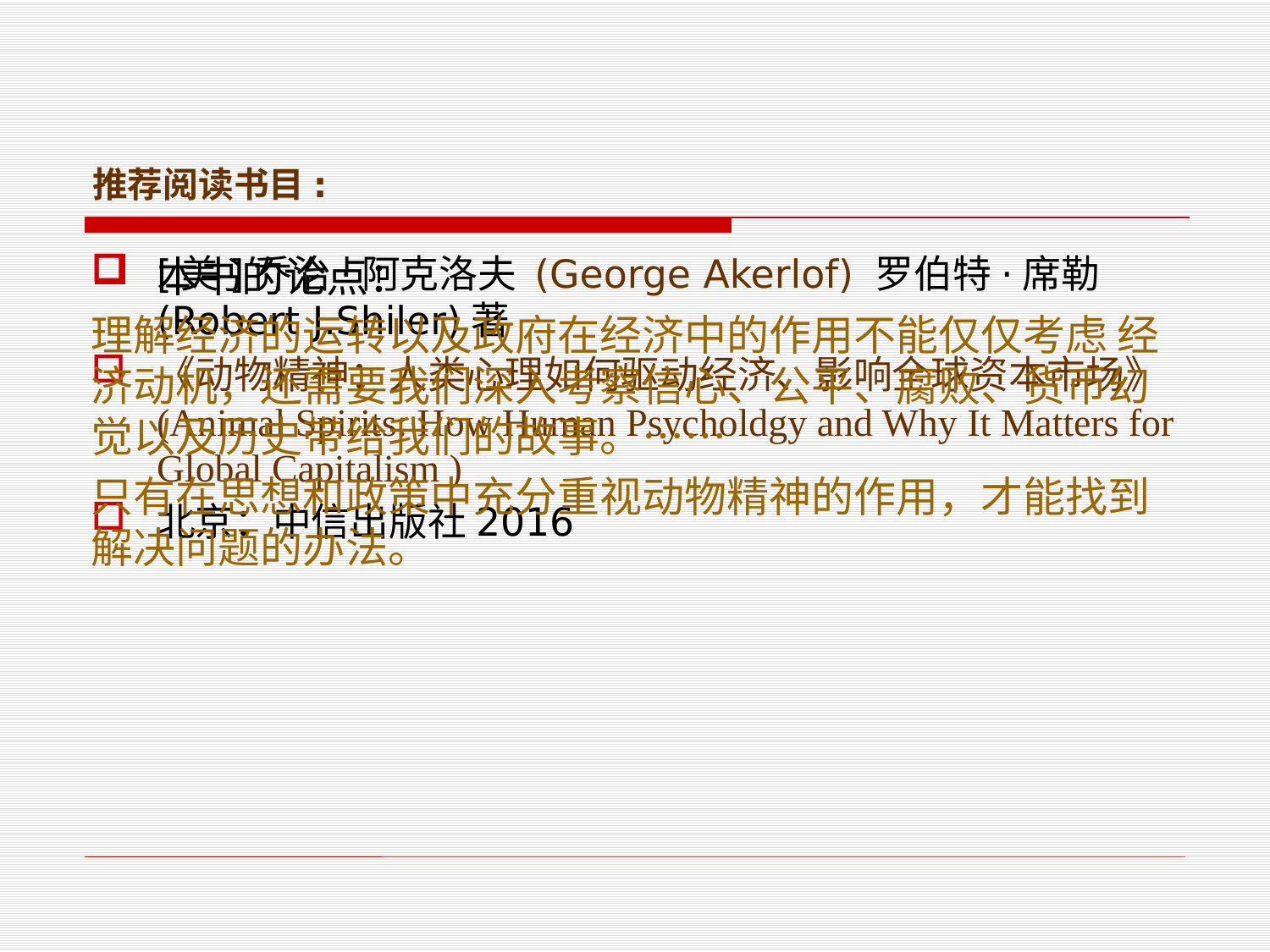

# 推荐阅读书目:
[美]乔治·阿克洛夫 (George Akerlof) 罗伯特·席勒(Robert J.Shiler)著
《动物精神：人类心理如何驱动经济、影响全球资本市场》(Animal Spirits: How Human Psycholdgy and Why It Matters for Global Capitalism )
北京：中信出版社2016
本书的论点：
理解经济的运转以及政府在经济中的作用不能仅仅考虑 经济动机，还需要我们深入考察信心、公平、腐败、货币幻觉以及历史带给我们的故事。……
只有在思想和政策中充分重视动物精神的作用，才能找到 解决问题的办法。